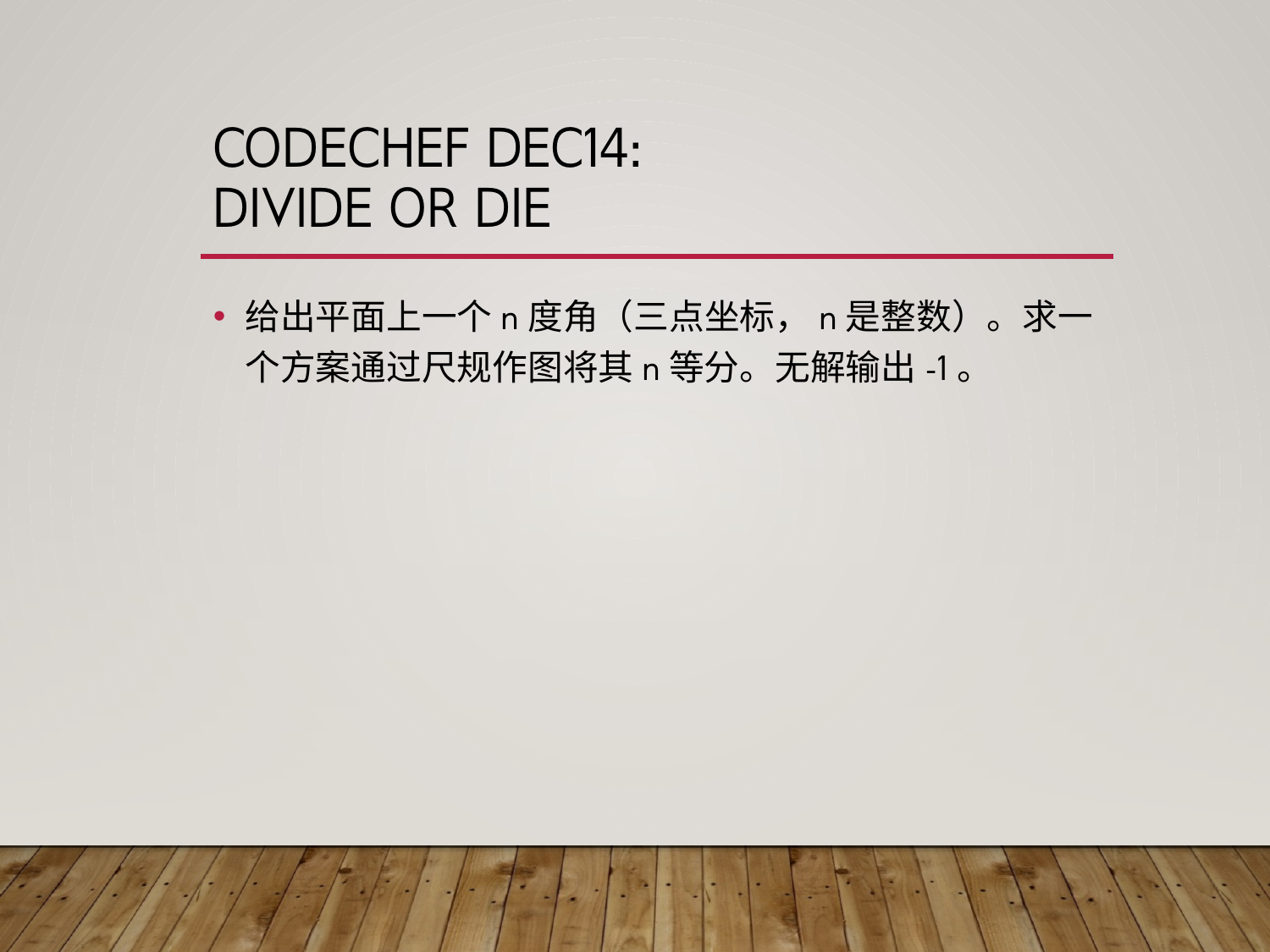

# CodeChef DEC14: Divide or die
给出平面上一个n度角（三点坐标，n是整数）。求一个方案通过尺规作图将其n等分。无解输出-1。